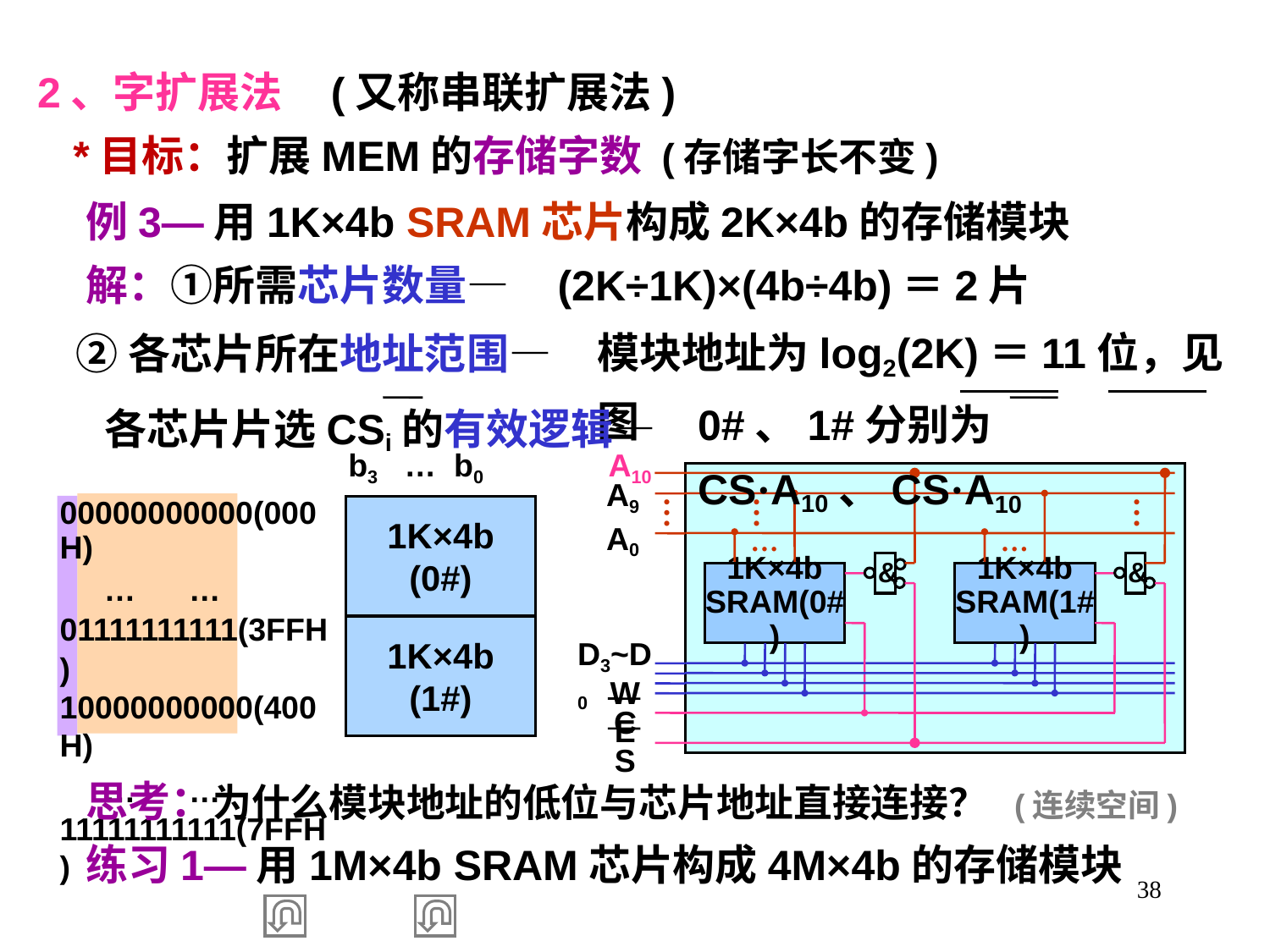

2、字扩展法    (又称串联扩展法)
   *目标：扩展MEM的存储字数 (存储字长不变)
    例3—用1K×4b SRAM芯片构成2K×4b的存储模块
(2K÷1K)×(4b÷4b)＝2片
    解：①所需芯片数量—
    ②各芯片所在地址范围—
      各芯片片选CSi的有效逻辑—
模块地址为log2(2K)＝11位，见图
0#、1#分别为CS·A10、CS·A10
A10

A9
A0
…

1K×4b
SRAM(0#)
1K×4b
SRAM(1#)
D3~D0

WE

CS

b3   …  b0
1K×4b
(0#)
1K×4b
(1#)

&

&

…

…

…

…

00000000000(000H)
     …      …
01111111111(3FFH)
10000000000(400H)
     …      …
11111111111(7FFH)

    思考：为什么模块地址的低位与芯片地址直接连接？  (连续空间)
    练习1—用1M×4b SRAM芯片构成4M×4b的存储模块
38